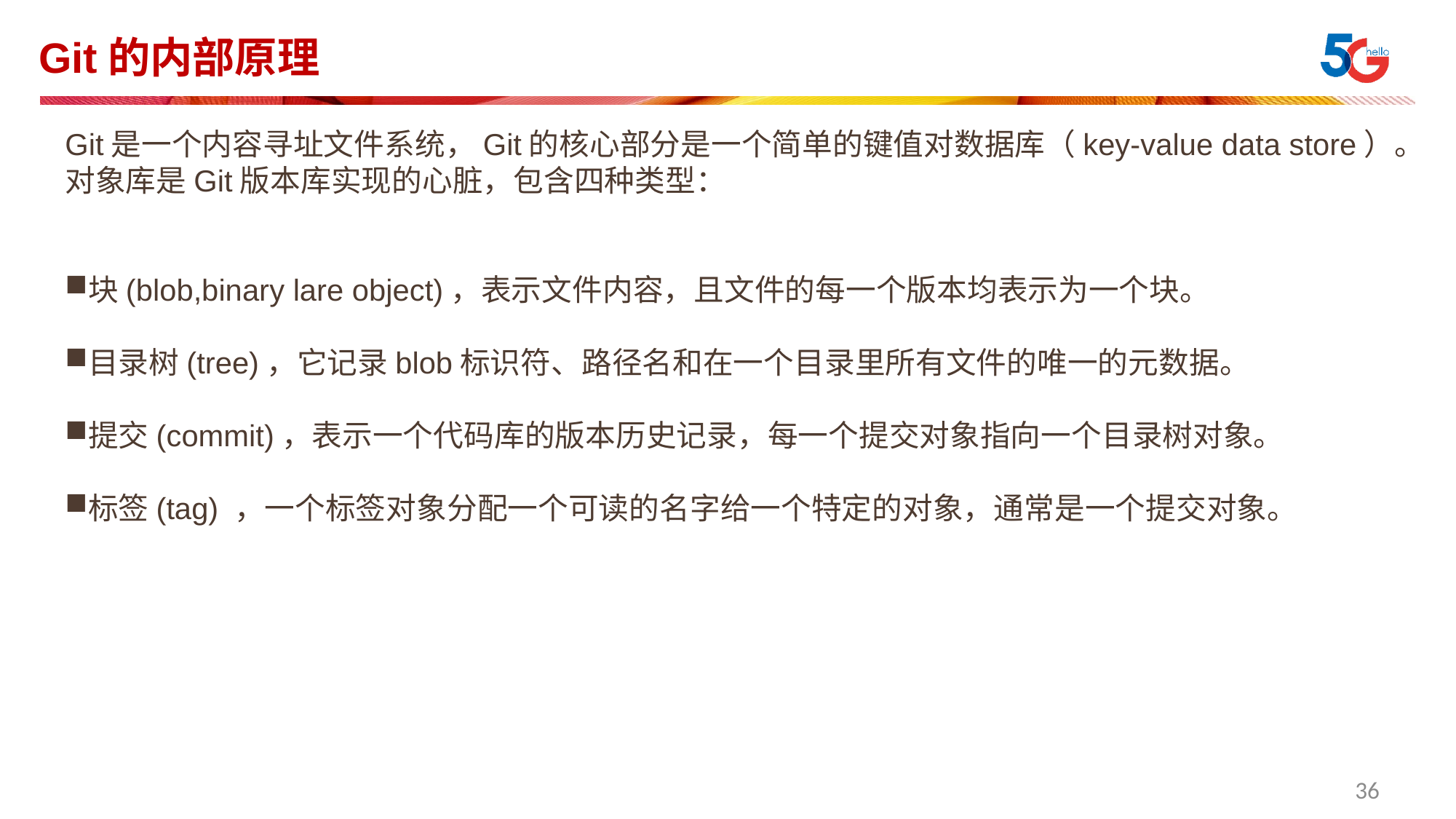

# Git的内部原理
Git是一个内容寻址文件系统，Git的核心部分是一个简单的键值对数据库（key-value data store）。
对象库是Git版本库实现的心脏，包含四种类型：

块(blob,binary lare object)，表示文件内容，且文件的每一个版本均表示为一个块。
目录树(tree)，它记录blob标识符、路径名和在一个目录里所有文件的唯一的元数据。
提交(commit)，表示一个代码库的版本历史记录，每一个提交对象指向一个目录树对象。
标签(tag) ，一个标签对象分配一个可读的名字给一个特定的对象，通常是一个提交对象。